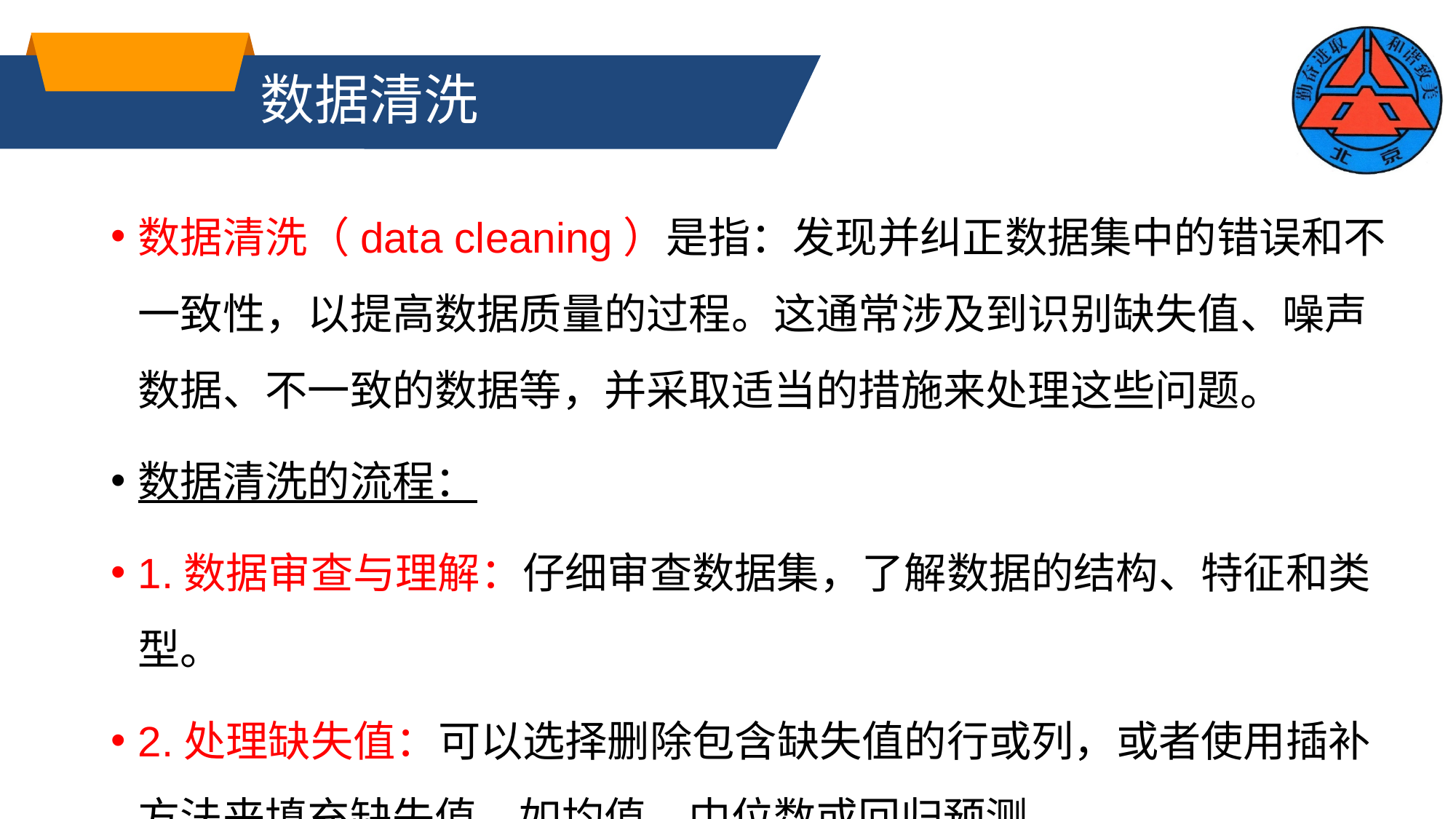

# 数据清洗
数据清洗（data cleaning）是指：发现并纠正数据集中的错误和不一致性，以提高数据质量的过程。这通常涉及到识别缺失值、噪声数据、不一致的数据等，并采取适当的措施来处理这些问题。
数据清洗的流程：
1.数据审查与理解：仔细审查数据集，了解数据的结构、特征和类型。
2.处理缺失值：可以选择删除包含缺失值的行或列，或者使用插补方法来填充缺失值，如均值、中位数或回归预测。